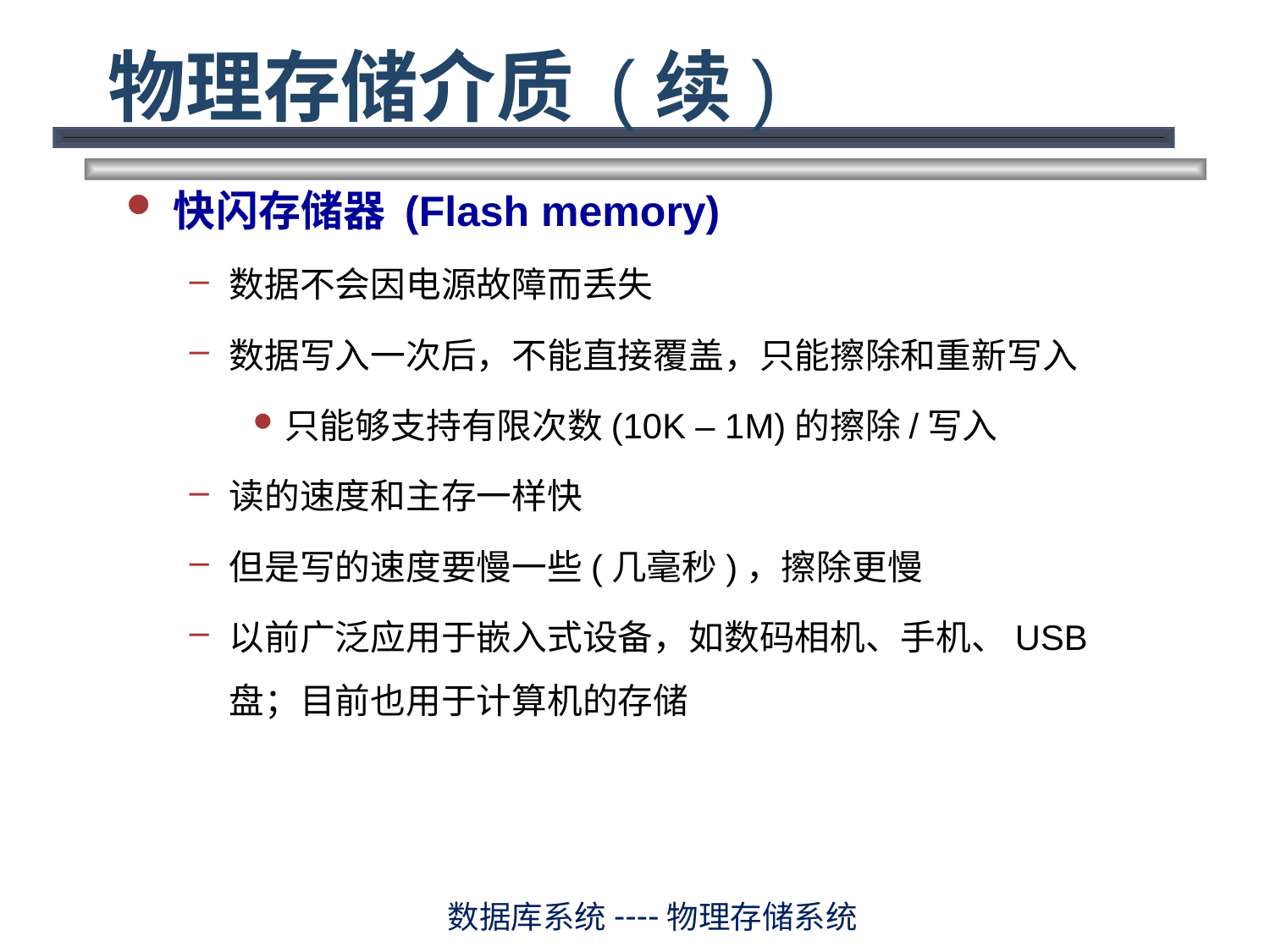

# 物理存储介质 (续)
快闪存储器 (Flash memory)
数据不会因电源故障而丢失
数据写入一次后，不能直接覆盖，只能擦除和重新写入
只能够支持有限次数(10K – 1M)的擦除/写入
读的速度和主存一样快
但是写的速度要慢一些(几毫秒)，擦除更慢
以前广泛应用于嵌入式设备，如数码相机、手机、USB盘；目前也用于计算机的存储
数据库系统----物理存储系统